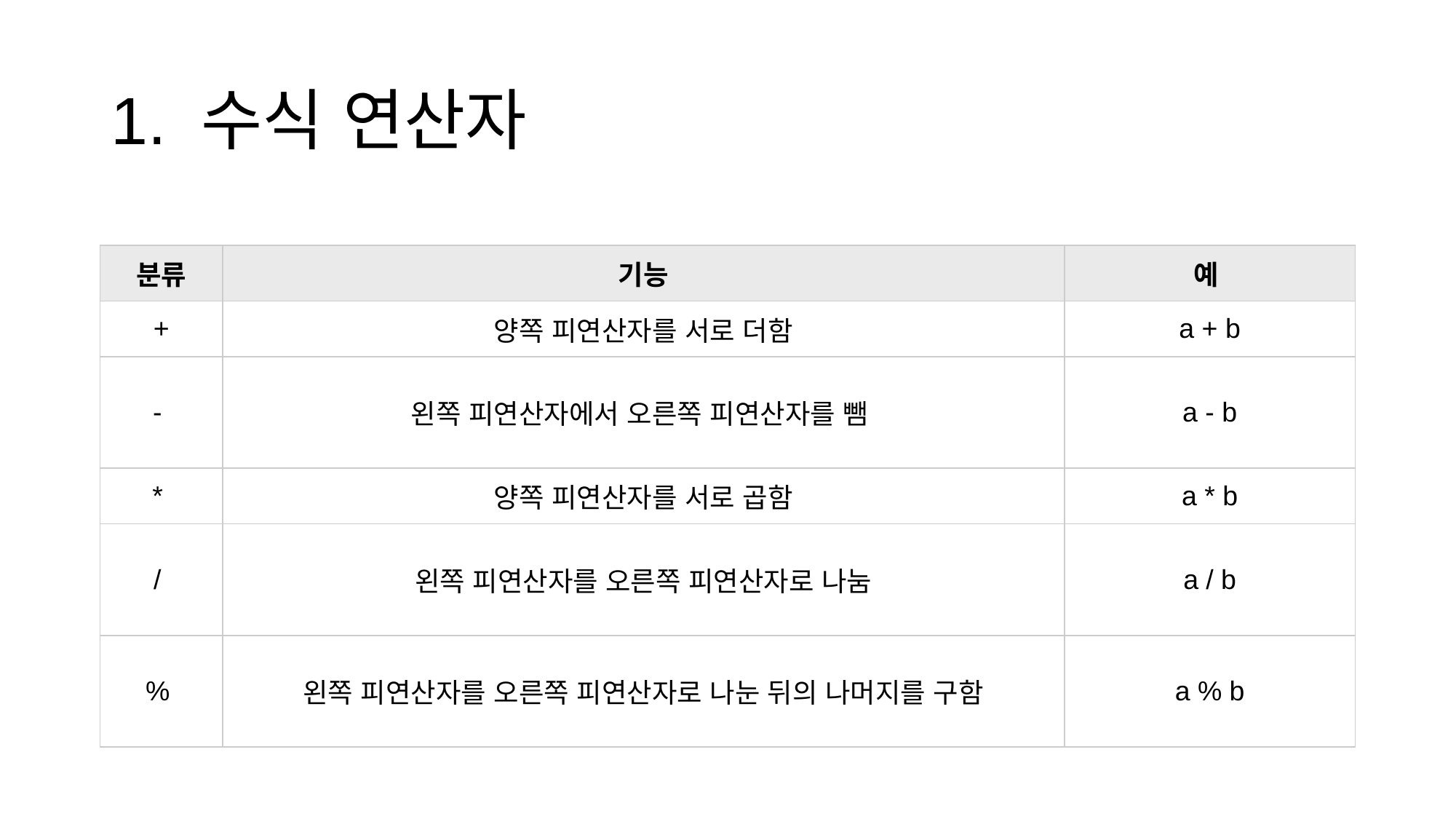

출처: http://blog.eairship.kr/129?category=442691 [누구나가 다 이해할 수 있는 프로그래밍 첫걸음]
# 1. 수식 연산자
| 분류 | 기능 | 예 |
| --- | --- | --- |
| + | 양쪽 피연산자를 서로 더함 | a + b |
| - | 왼쪽 피연산자에서 오른쪽 피연산자를 뺌 | a - b |
| \* | 양쪽 피연산자를 서로 곱함 | a \* b |
| / | 왼쪽 피연산자를 오른쪽 피연산자로 나눔 | a / b |
| % | 왼쪽 피연산자를 오른쪽 피연산자로 나눈 뒤의 나머지를 구함 | a % b |